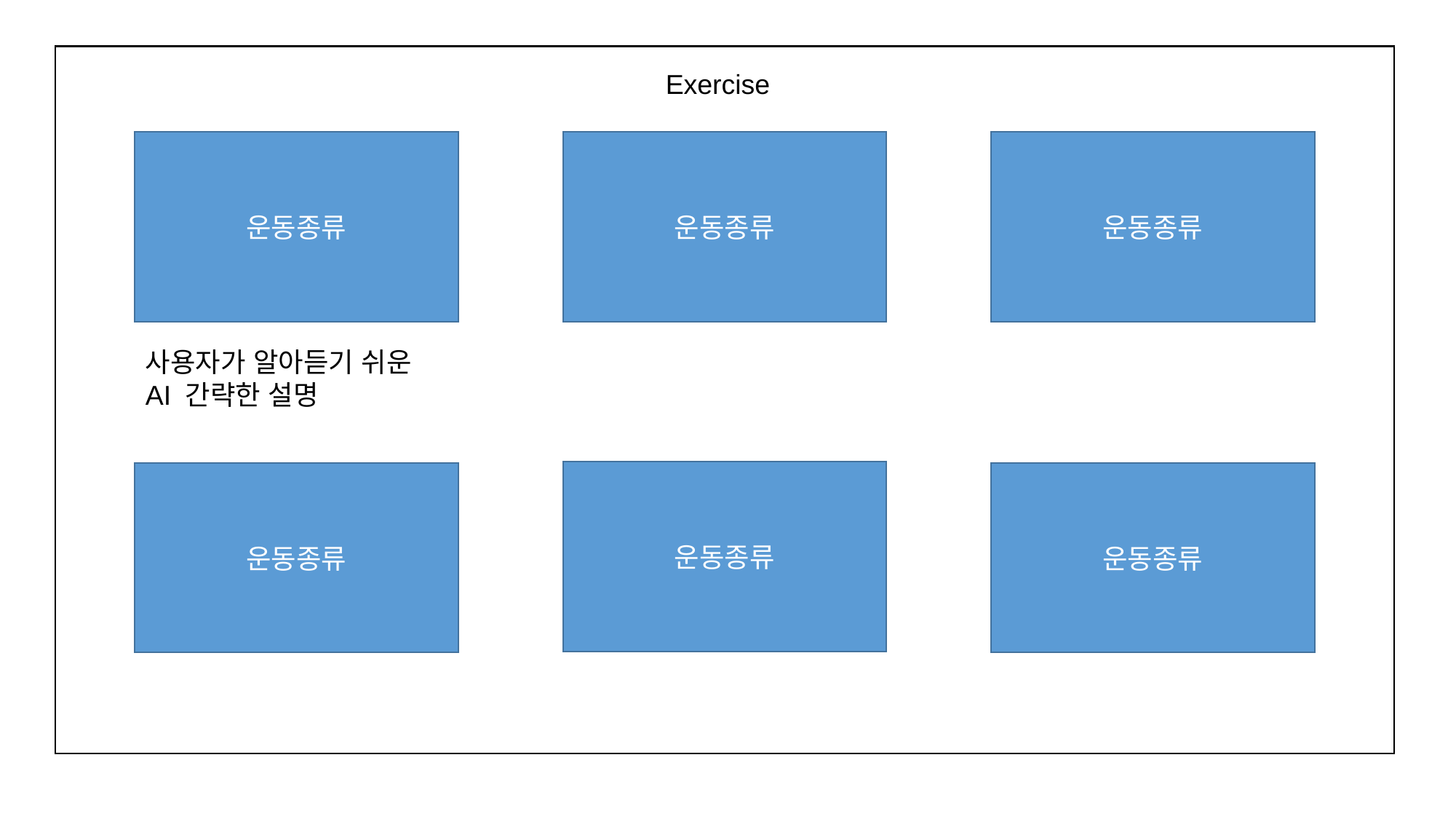

Exercise
운동종류
운동종류
운동종류
사용자가 알아듣기 쉬운 AI 간략한 설명
운동종류
운동종류
운동종류